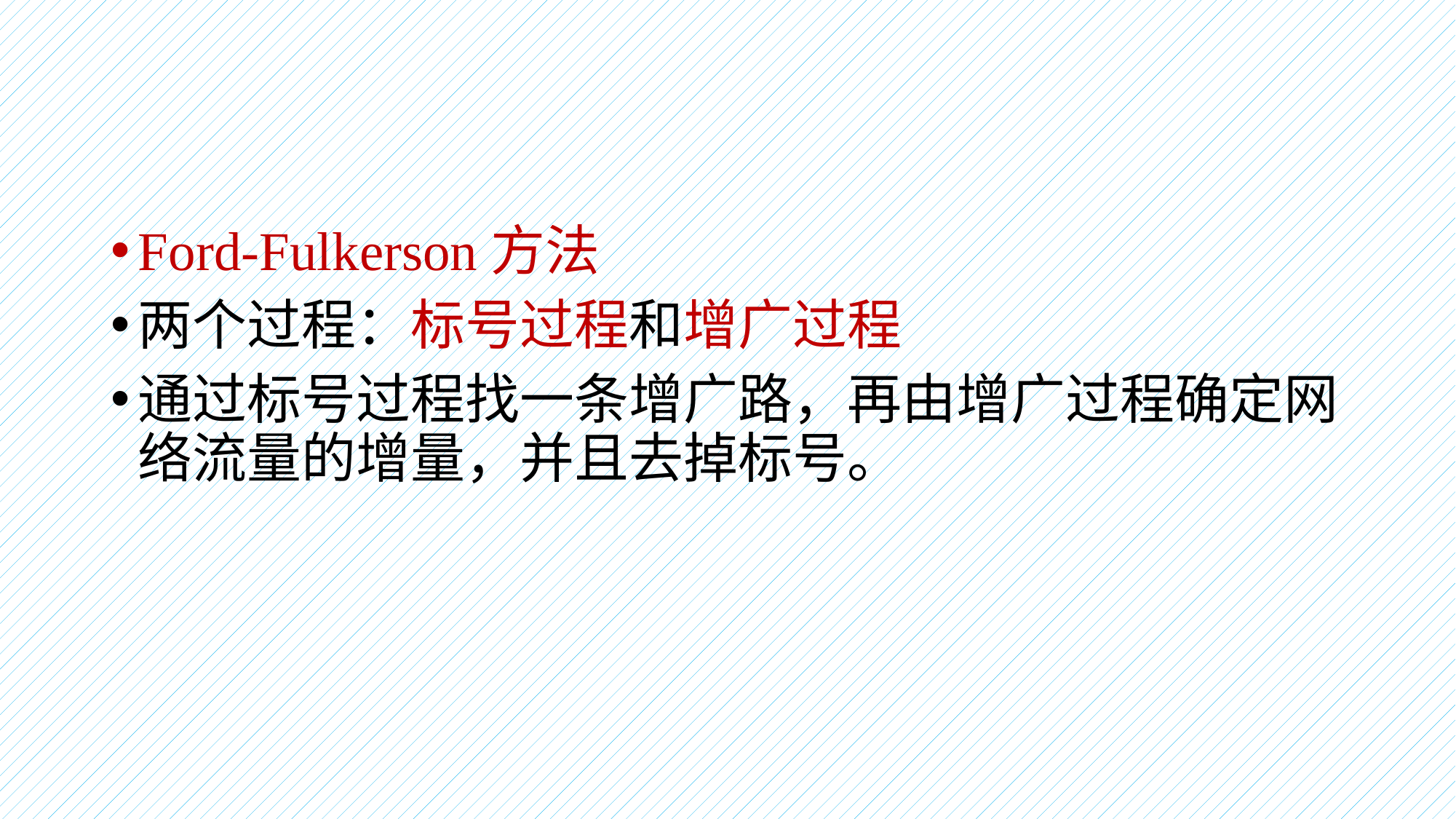

#
Ford-Fulkerson方法
两个过程：标号过程和增广过程
通过标号过程找一条增广路，再由增广过程确定网络流量的增量，并且去掉标号。